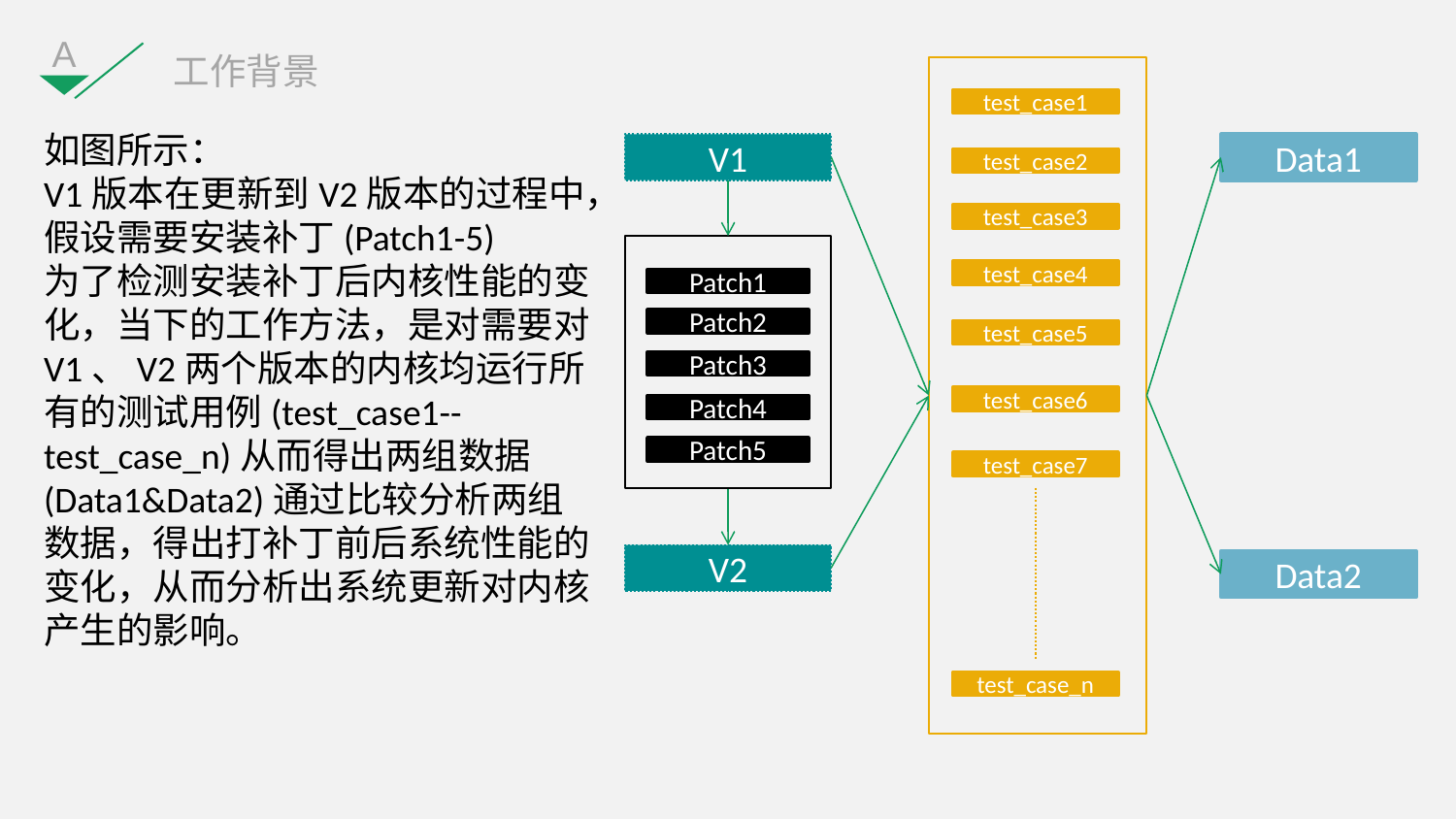

A

工作背景

test_case1
test_case2
test_case3
test_case4
test_case5
test_case6
test_case7
test_case_n
V1

Patch1
Patch2
Patch3
Patch4
Patch5
V2
如图所示：
V1版本在更新到V2版本的过程中，假设需要安装补丁(Patch1-5)
为了检测安装补丁后内核性能的变化，当下的工作方法，是对需要对V1、V2两个版本的内核均运行所有的测试用例(test_case1--test_case_n)从而得出两组数据(Data1&Data2)通过比较分析两组数据，得出打补丁前后系统性能的变化，从而分析出系统更新对内核产生的影响。
Data1
Data2